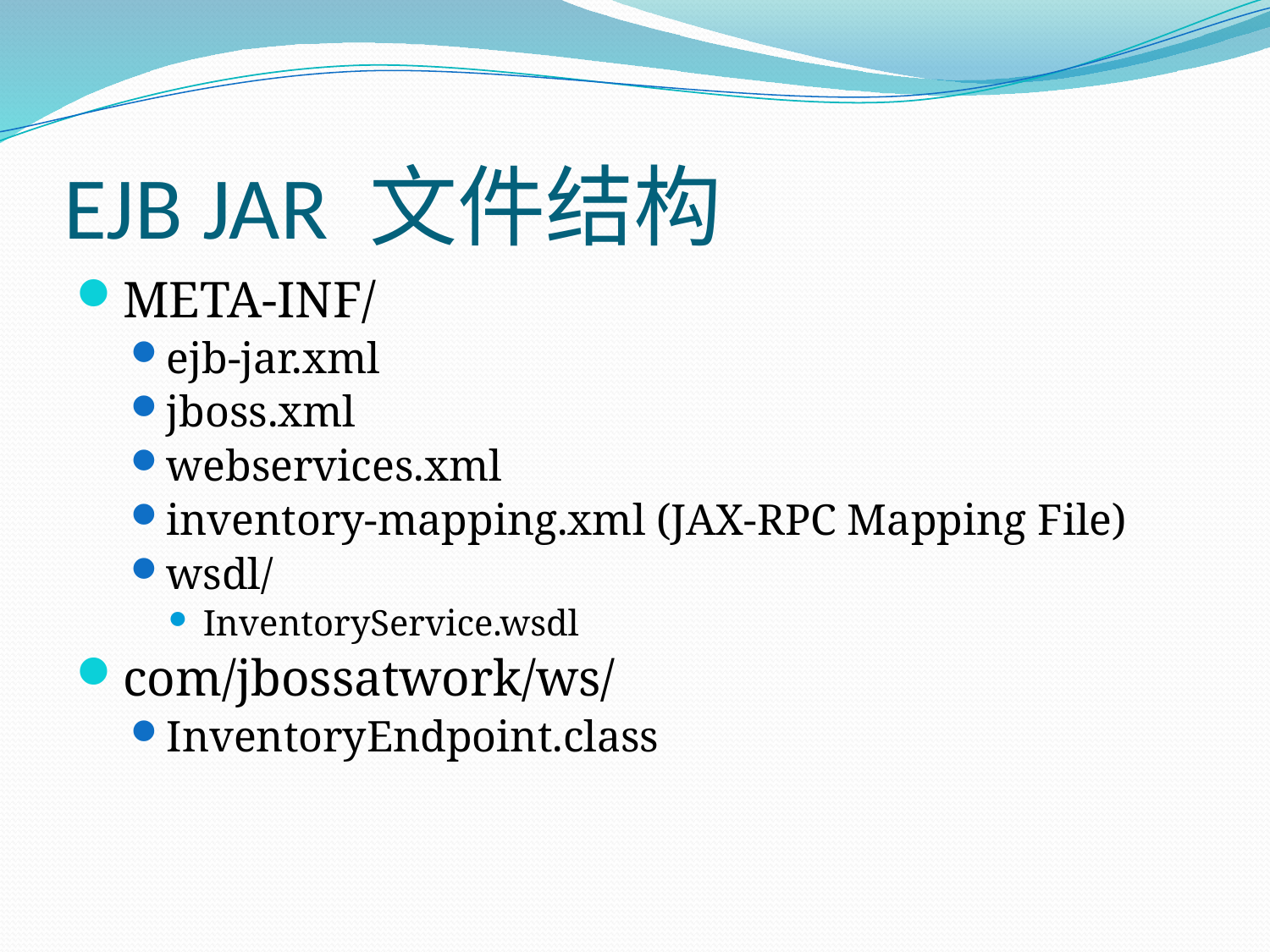

# EJB JAR 文件结构
META-INF/
ejb-jar.xml
jboss.xml
webservices.xml
inventory-mapping.xml (JAX-RPC Mapping File)
wsdl/
InventoryService.wsdl
com/jbossatwork/ws/
InventoryEndpoint.class